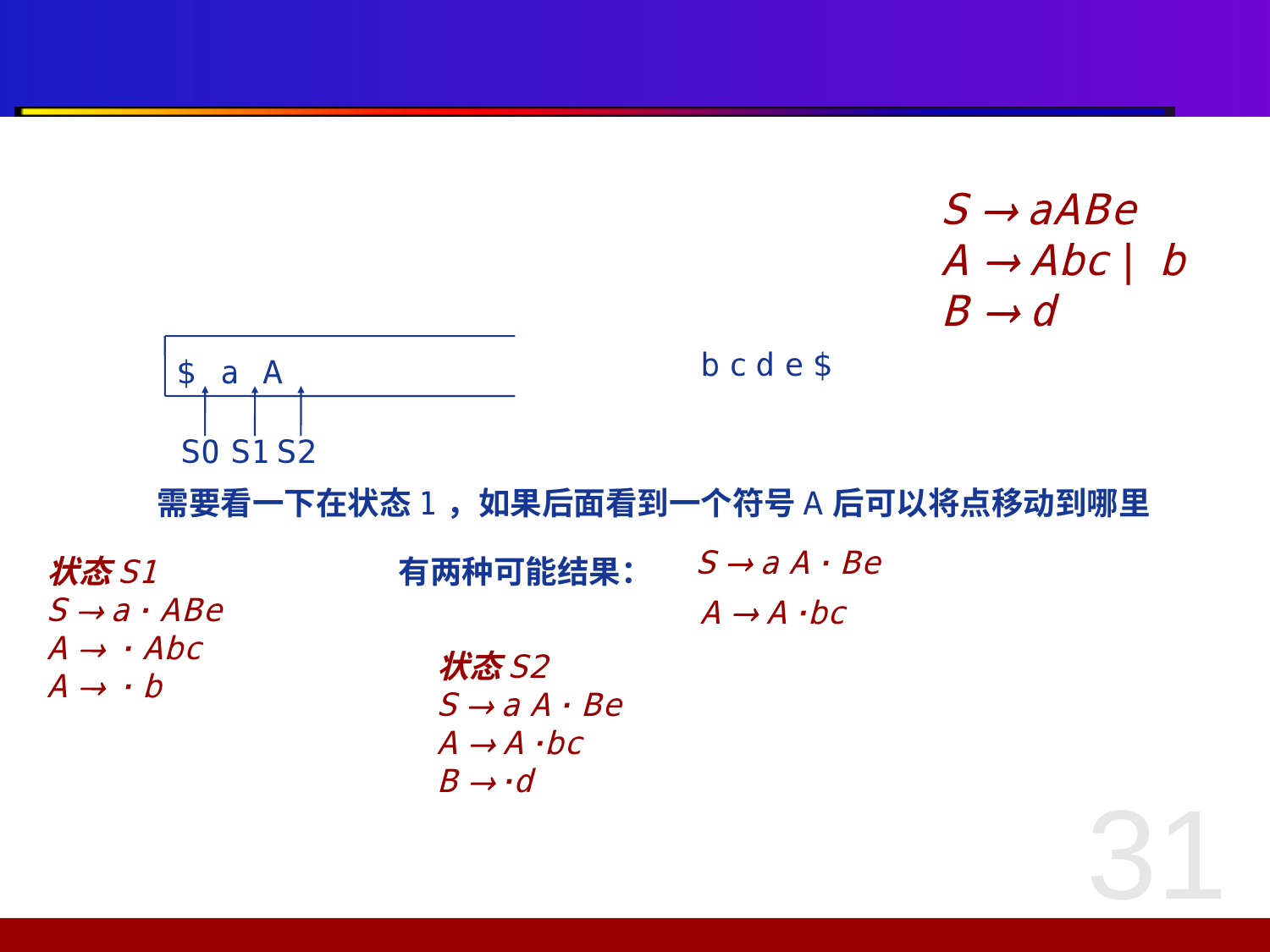

#
S → aABe
A → Abc | b
B → d

     b c d e $
$
a
A

S0
S1
S2
需要看一下在状态1，如果后面看到一个符号A后可以将点移动到哪里
S → a A · Be
状态S1
S → a · ABe
A →  · Abc
A →  · b
有两种可能结果：
A → A ·bc
状态S2
S → a A · Be
A → A ·bc
B → ·d
31